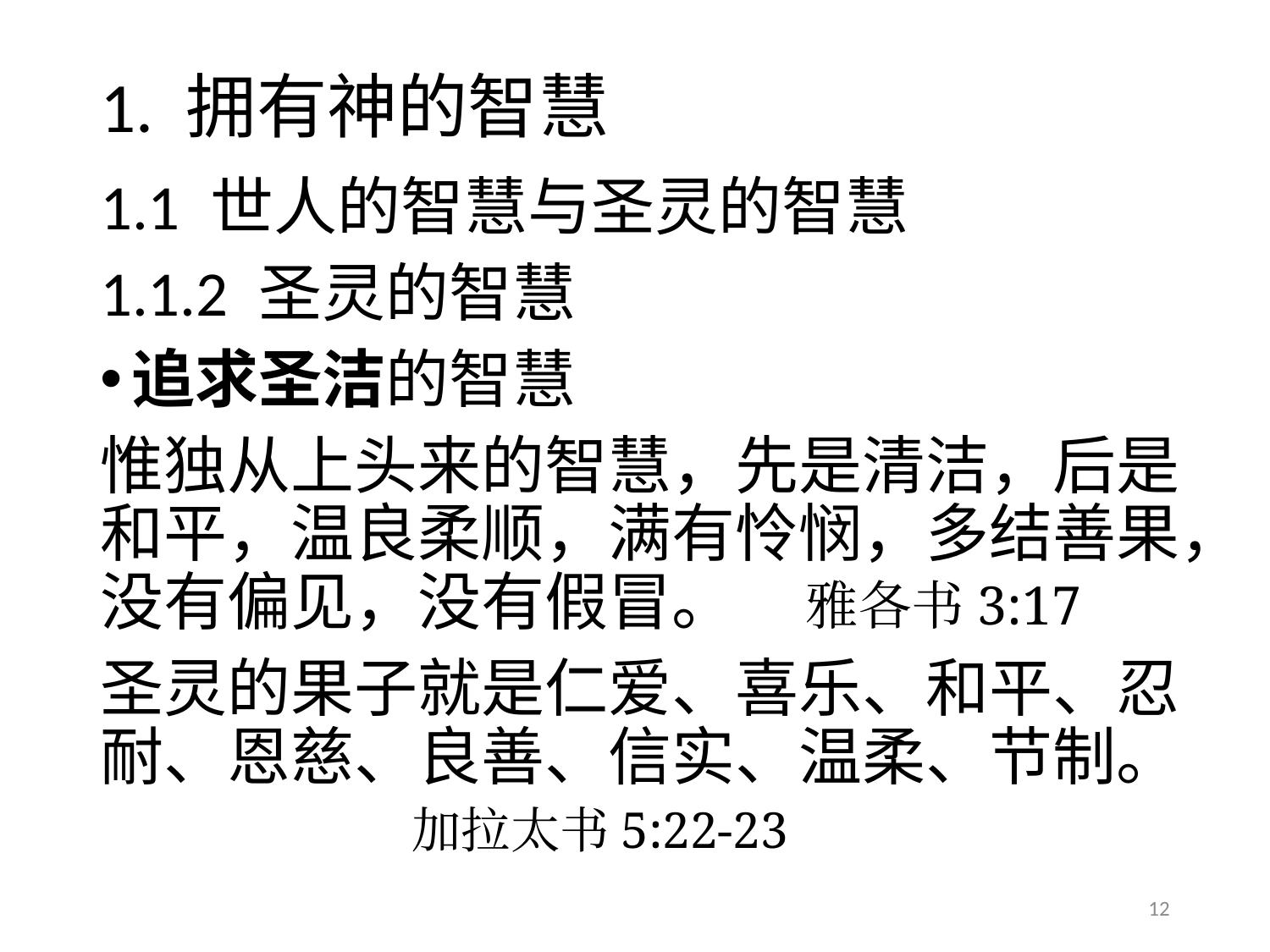

# 1. 拥有神的智慧
1.1 世人的智慧与圣灵的智慧
1.1.2 圣灵的智慧
追求圣洁的智慧
惟独从上头来的智慧，先是清洁，后是和平，温良柔顺，满有怜悯，多结善果，没有偏见，没有假冒。     雅各书3:17
圣灵的果子就是仁爱、喜乐、和平、忍耐、恩慈、良善、信实、温柔、节制。
                      加拉太书5:22-23
12